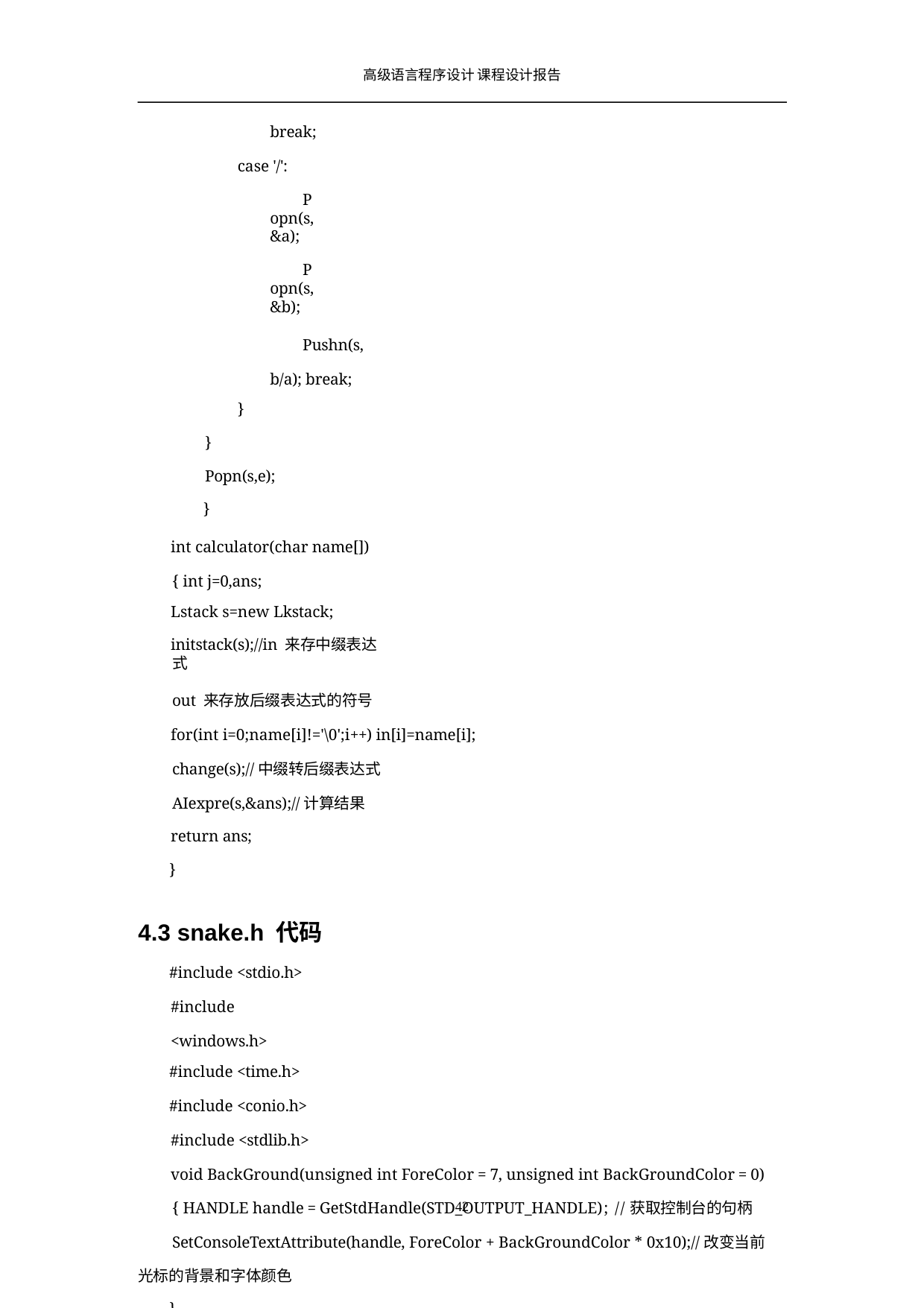

高级语言程序设计 课程设计报告

break; case '/':

Popn(s,&a);

Popn(s,&b);
Pushn(s,b/a); break;
}

}

Popn(s,e);

}
int calculator(char name[]){ int j=0,ans;
Lstack s=new Lkstack;

initstack(s);//in 来存中缀表达式	out 来存放后缀表达式的符号
for(int i=0;name[i]!='\0';i++) in[i]=name[i]; change(s);//中缀转后缀表达式 AIexpre(s,&ans);//计算结果

return ans;

}

4.3 snake.h 代码
#include <stdio.h> #include <windows.h>
#include <time.h>
#include <conio.h> #include <stdlib.h>
void BackGround(unsigned int ForeColor = 7, unsigned int BackGroundColor = 0) { HANDLE handle = GetStdHandle(STD_OUTPUT_HANDLE); //获取控制台的句柄 SetConsoleTextAttribute(handle, ForeColor + BackGroundColor * 0x10);//改变当前

光标的背景和字体颜色

}
42